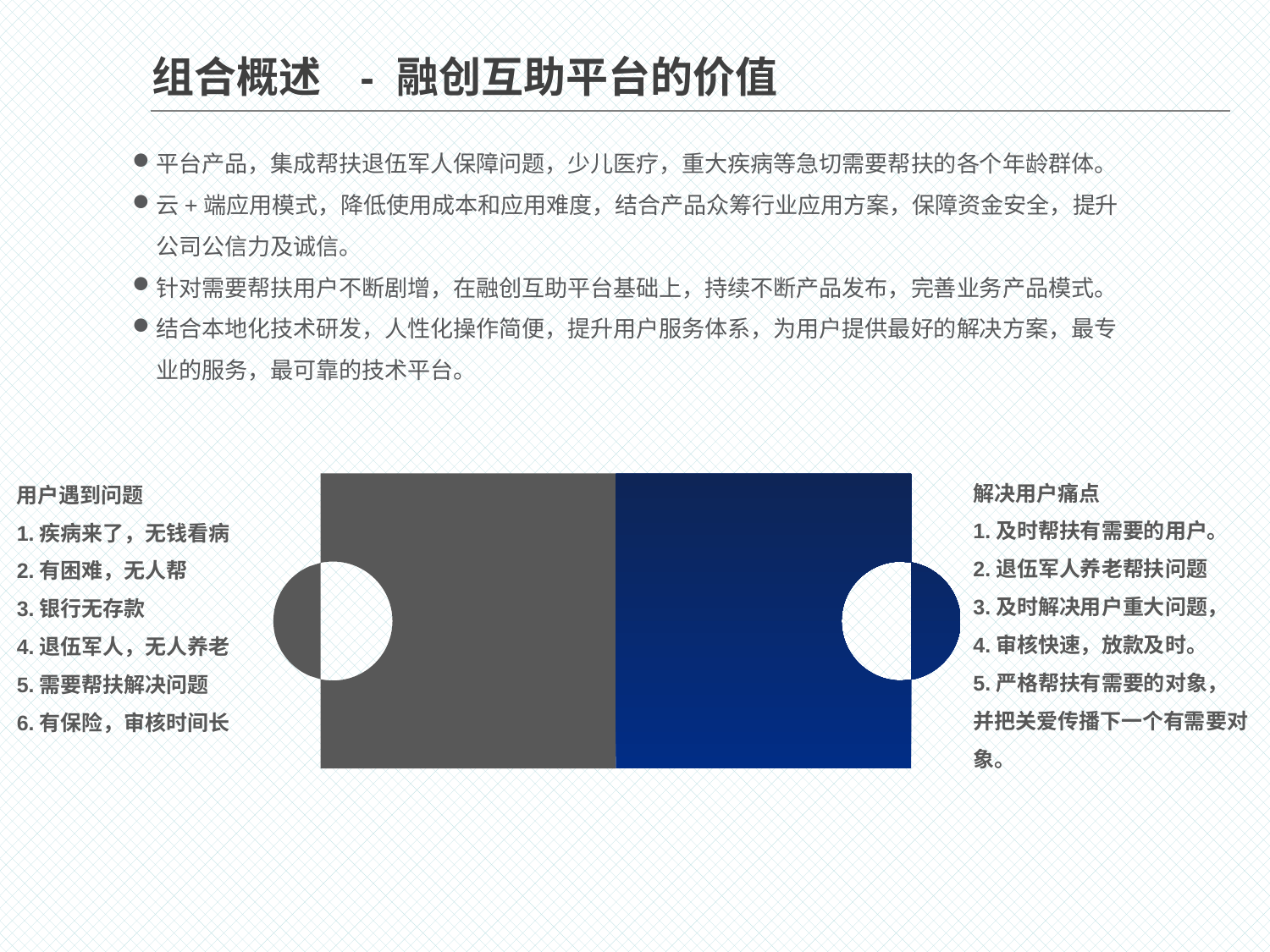

组合概述   - 融创互助平台的价值
平台产品，集成帮扶退伍军人保障问题，少儿医疗，重大疾病等急切需要帮扶的各个年龄群体。
云+端应用模式，降低使用成本和应用难度，结合产品众筹行业应用方案，保障资金安全，提升公司公信力及诚信。
针对需要帮扶用户不断剧增，在融创互助平台基础上，持续不断产品发布，完善业务产品模式。
结合本地化技术研发，人性化操作简便，提升用户服务体系，为用户提供最好的解决方案，最专业的服务，最可靠的技术平台。
解决用户痛点
1.及时帮扶有需要的用户。
2.退伍军人养老帮扶问题
3.及时解决用户重大问题，
4.审核快速，放款及时。
5.严格帮扶有需要的对象，并把关爱传播下一个有需要对象。

用户遇到问题
1.疾病来了，无钱看病
2.有困难，无人帮
3.银行无存款
4.退伍军人，无人养老
5.需要帮扶解决问题
6.有保险，审核时间长

5